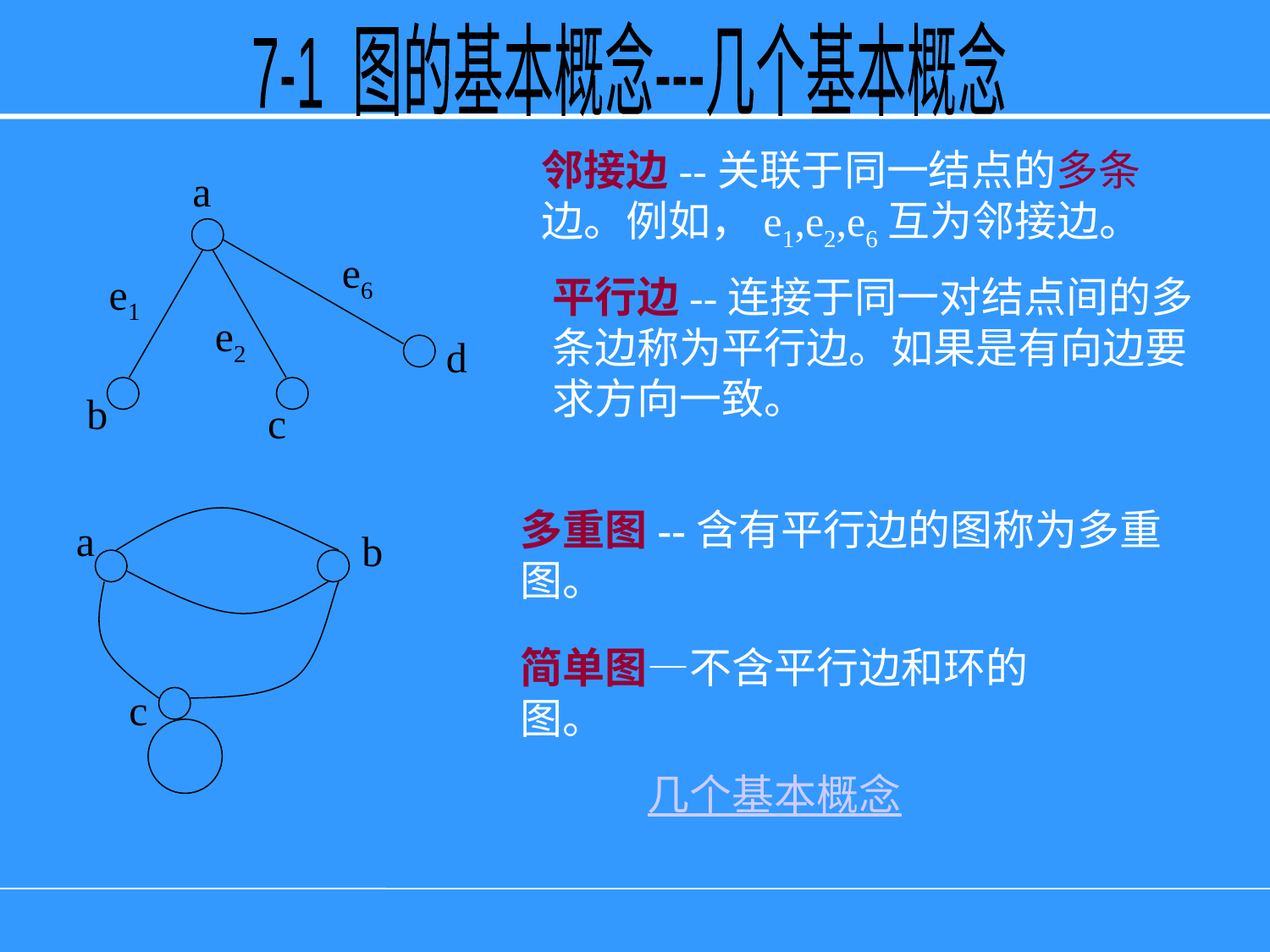

7-1  图的基本概念---几个基本概念

邻接边--关联于同一结点的多条边。例如，e1,e2,e6互为邻接边。
a

e6

e1
e2
d

b
c
平行边--连接于同一对结点间的多条边称为平行边。如果是有向边要求方向一致。
多重图--含有平行边的图称为多重图。
a

b

简单图—不含平行边和环的图。
c

几个基本概念